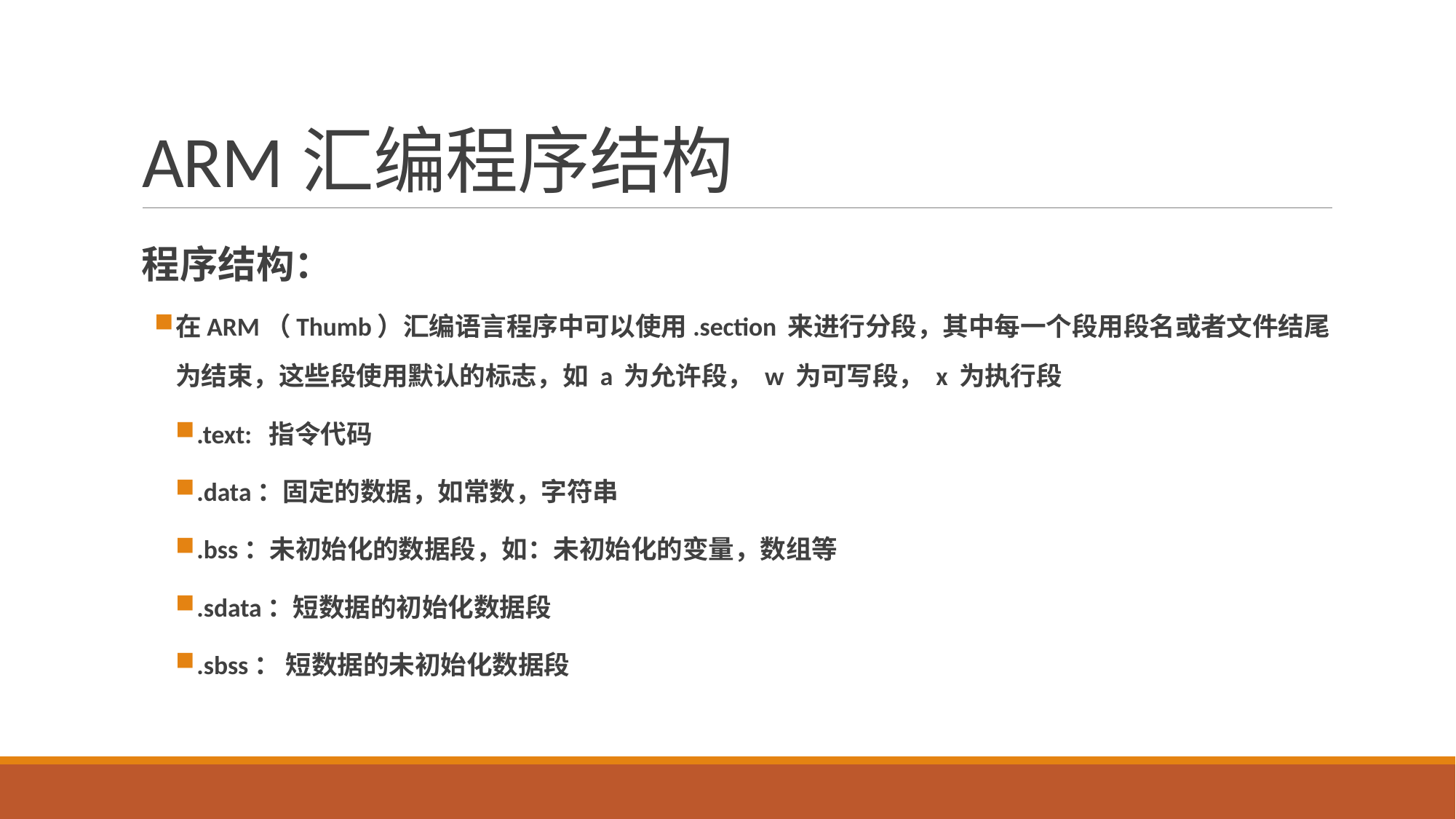

# ARM汇编程序结构
程序结构：
在ARM（Thumb）汇编语言程序中可以使用.section 来进行分段，其中每一个段用段名或者文件结尾为结束，这些段使用默认的标志，如 a 为允许段， w 为可写段， x 为执行段
.text:  指令代码
.data：固定的数据，如常数，字符串
.bss：未初始化的数据段，如：未初始化的变量，数组等
.sdata：短数据的初始化数据段
.sbss： 短数据的未初始化数据段